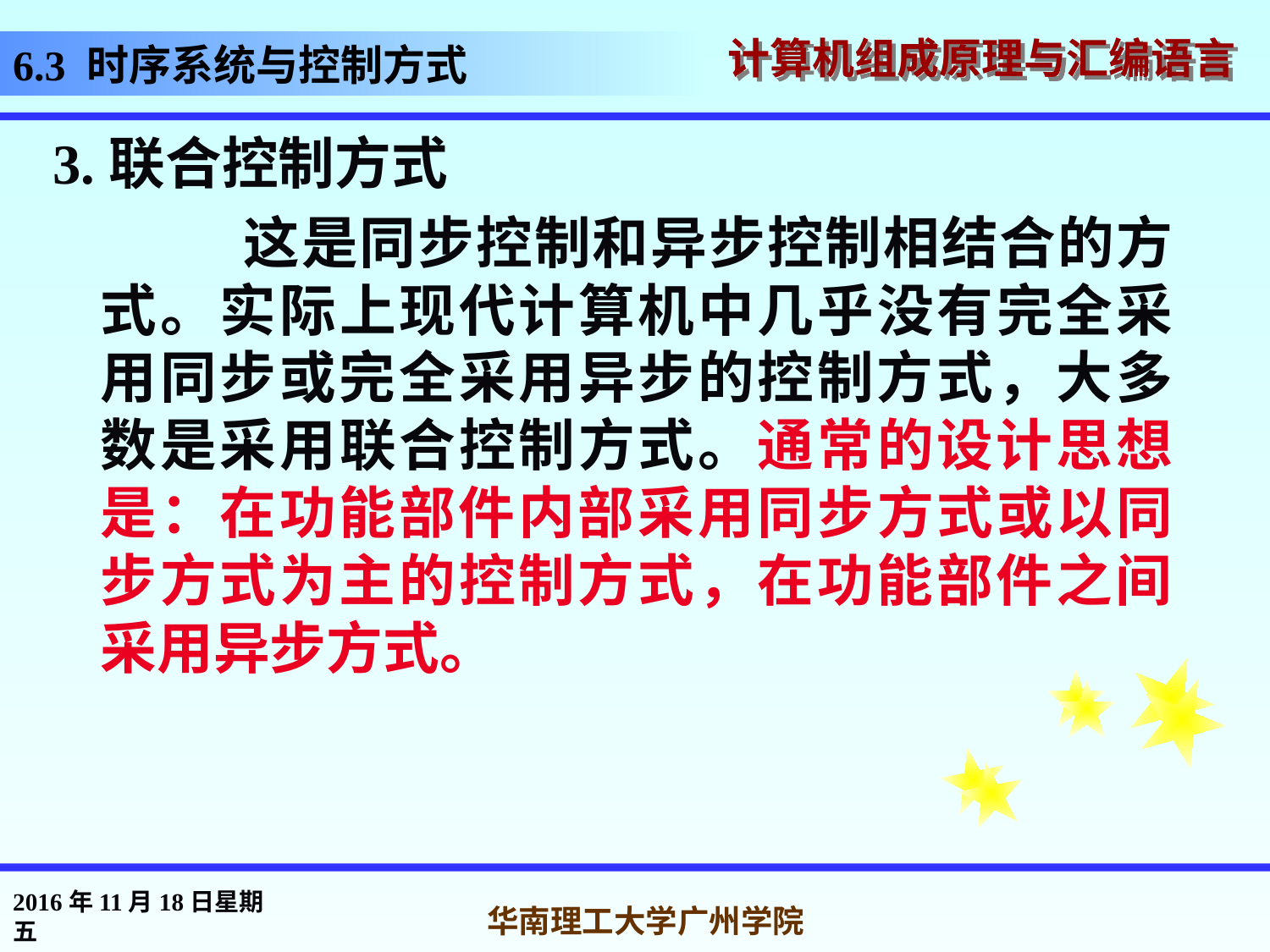

# 6.3 时序系统与控制方式
3.联合控制方式
            这是同步控制和异步控制相结合的方式。实际上现代计算机中几乎没有完全采用同步或完全采用异步的控制方式，大多数是采用联合控制方式。通常的设计思想是：在功能部件内部采用同步方式或以同步方式为主的控制方式，在功能部件之间采用异步方式。
2016年11月18日星期五
华南理工大学广州学院